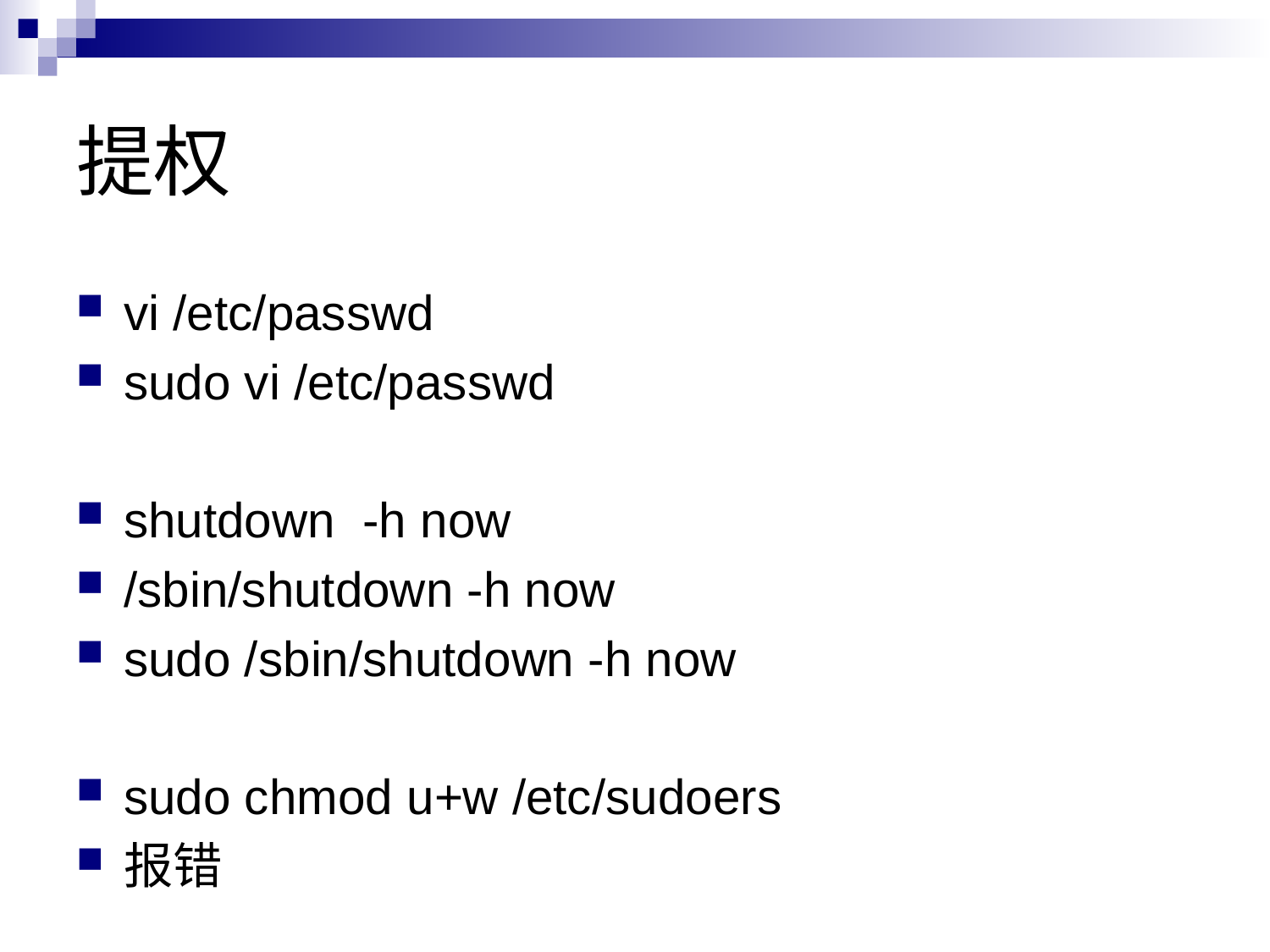

# 提权
vi /etc/passwd
sudo vi /etc/passwd

shutdown  -h now
/sbin/shutdown -h now
sudo /sbin/shutdown -h now

sudo chmod u+w /etc/sudoers
报错